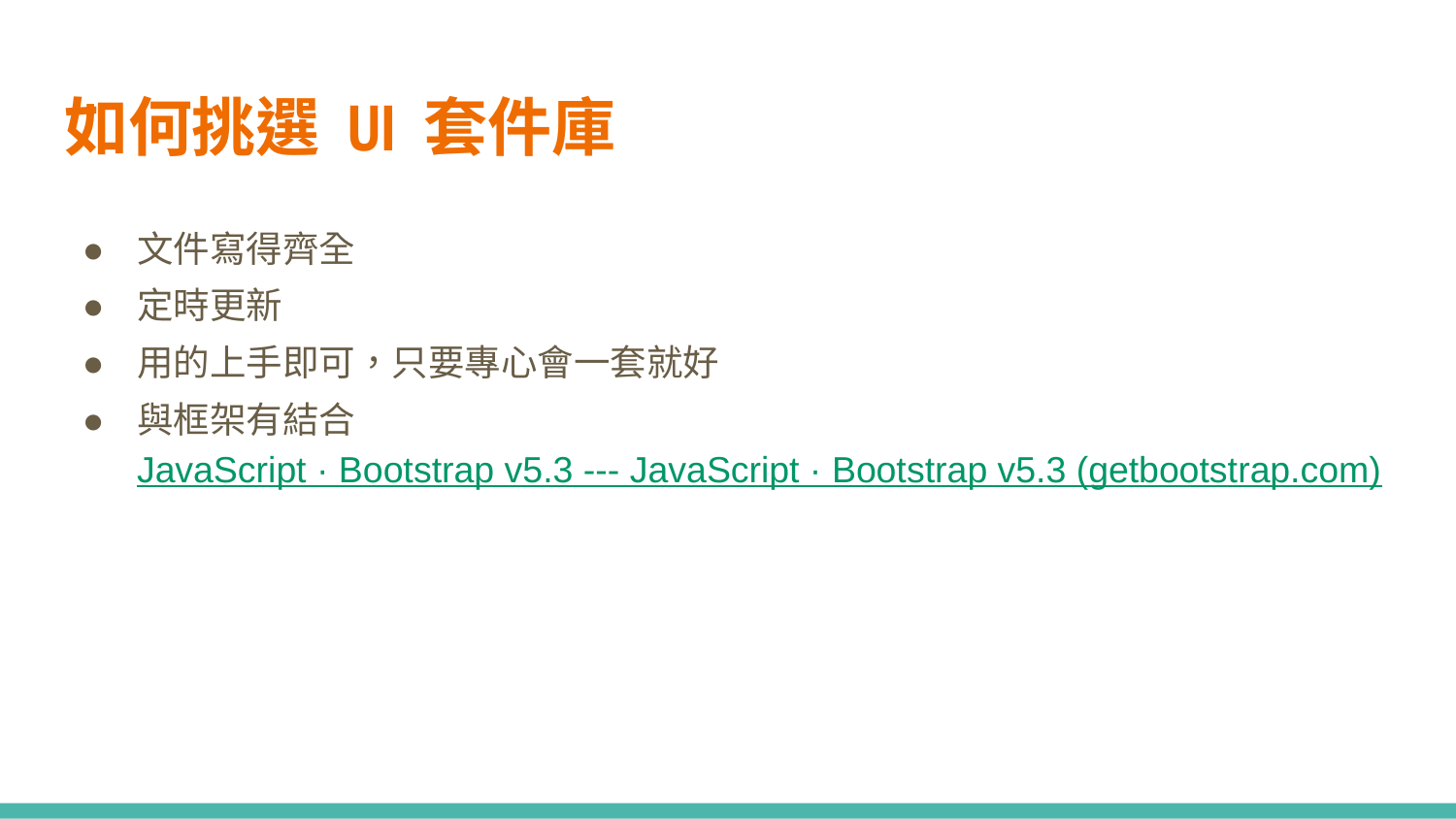

# 如何挑選 UI 套件庫
文件寫得齊全
定時更新
用的上手即可，只要專心會一套就好
與框架有結合 JavaScript · Bootstrap v5.3 --- JavaScript · Bootstrap v5.3 (getbootstrap.com)